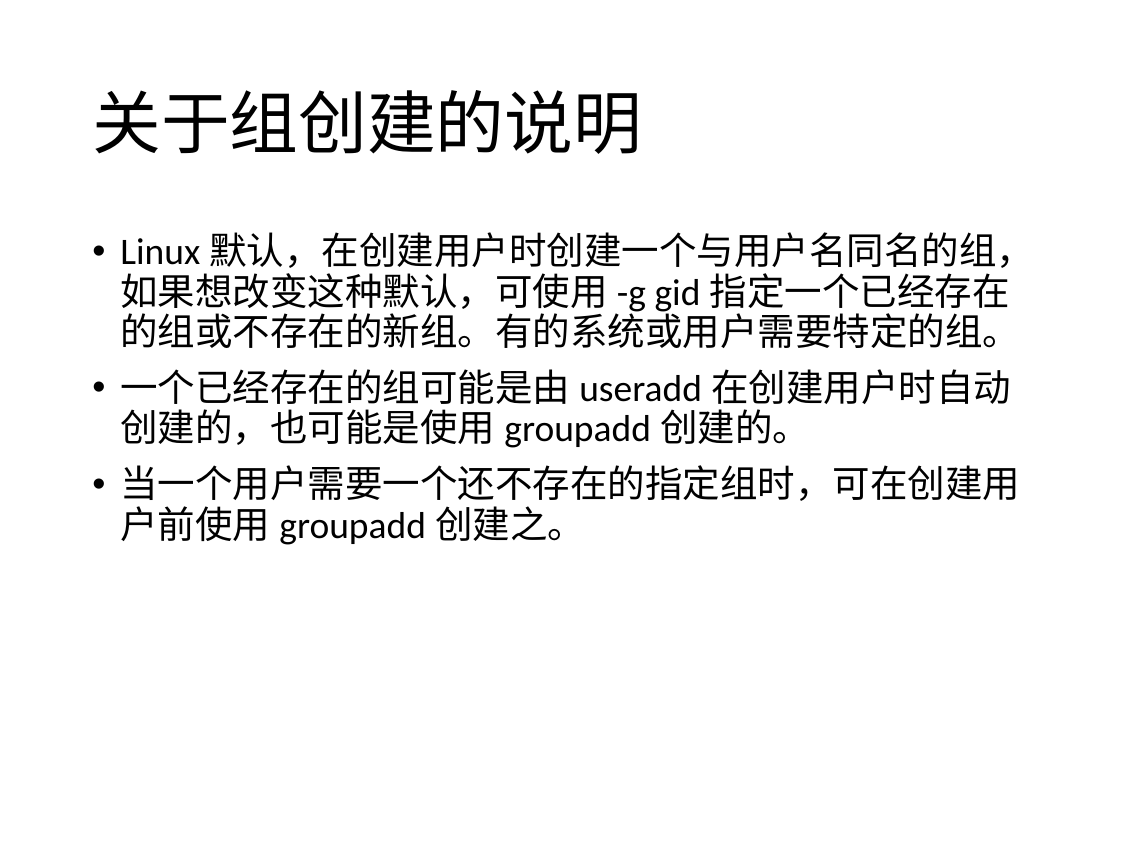

# 关于组创建的说明
Linux默认，在创建用户时创建一个与用户名同名的组，如果想改变这种默认，可使用-g gid指定一个已经存在的组或不存在的新组。有的系统或用户需要特定的组。
一个已经存在的组可能是由useradd在创建用户时自动创建的，也可能是使用groupadd创建的。
当一个用户需要一个还不存在的指定组时，可在创建用户前使用groupadd创建之。